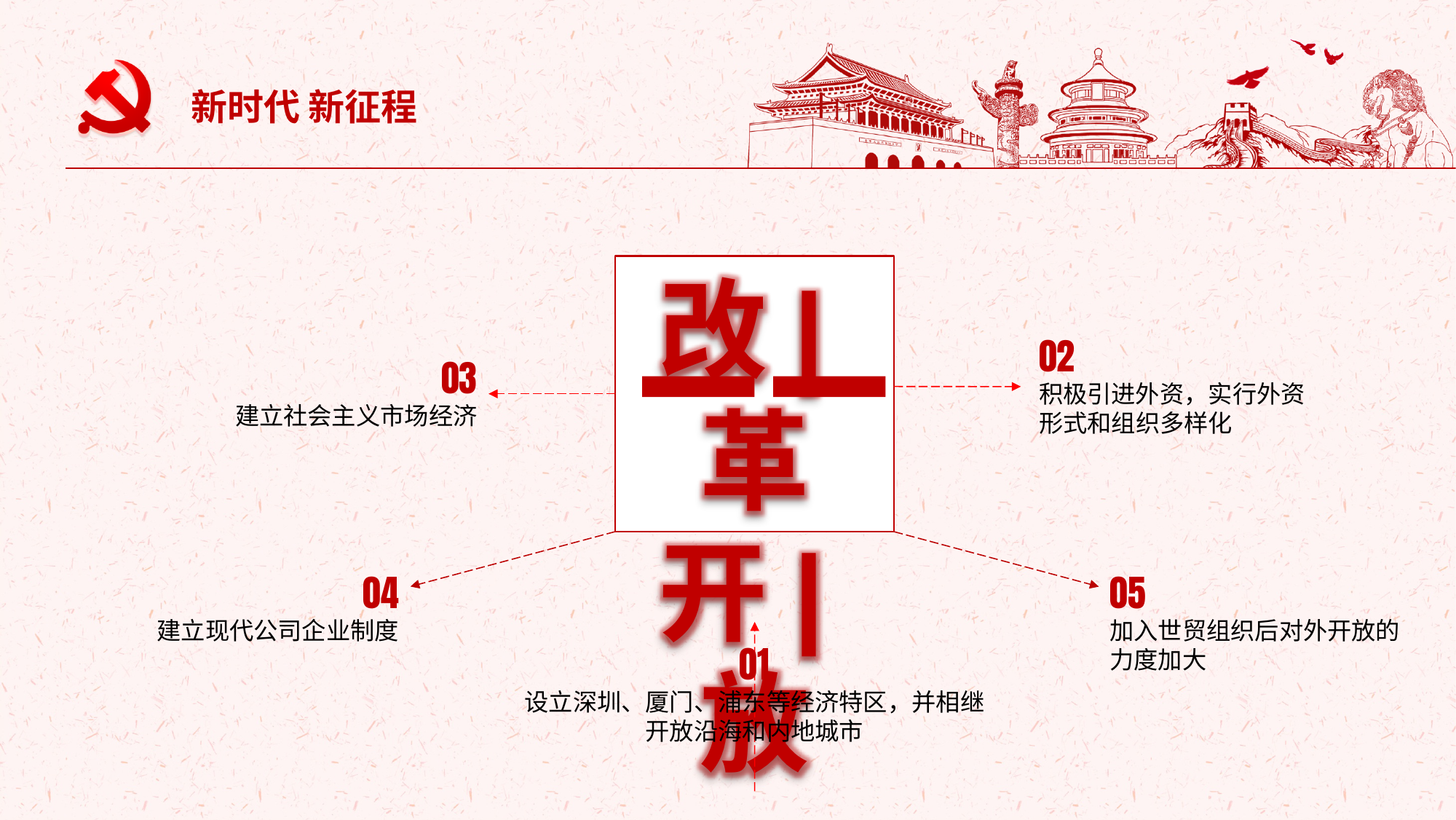

新时代 新征程

|
|

改|革
开|放
02
积极引进外资，实行外资形式和组织多样化
03
建立社会主义市场经济
04
建立现代公司企业制度
05
加入世贸组织后对外开放的力度加大
01
设立深圳、厦门、浦东等经济特区，并相继开放沿海和内地城市